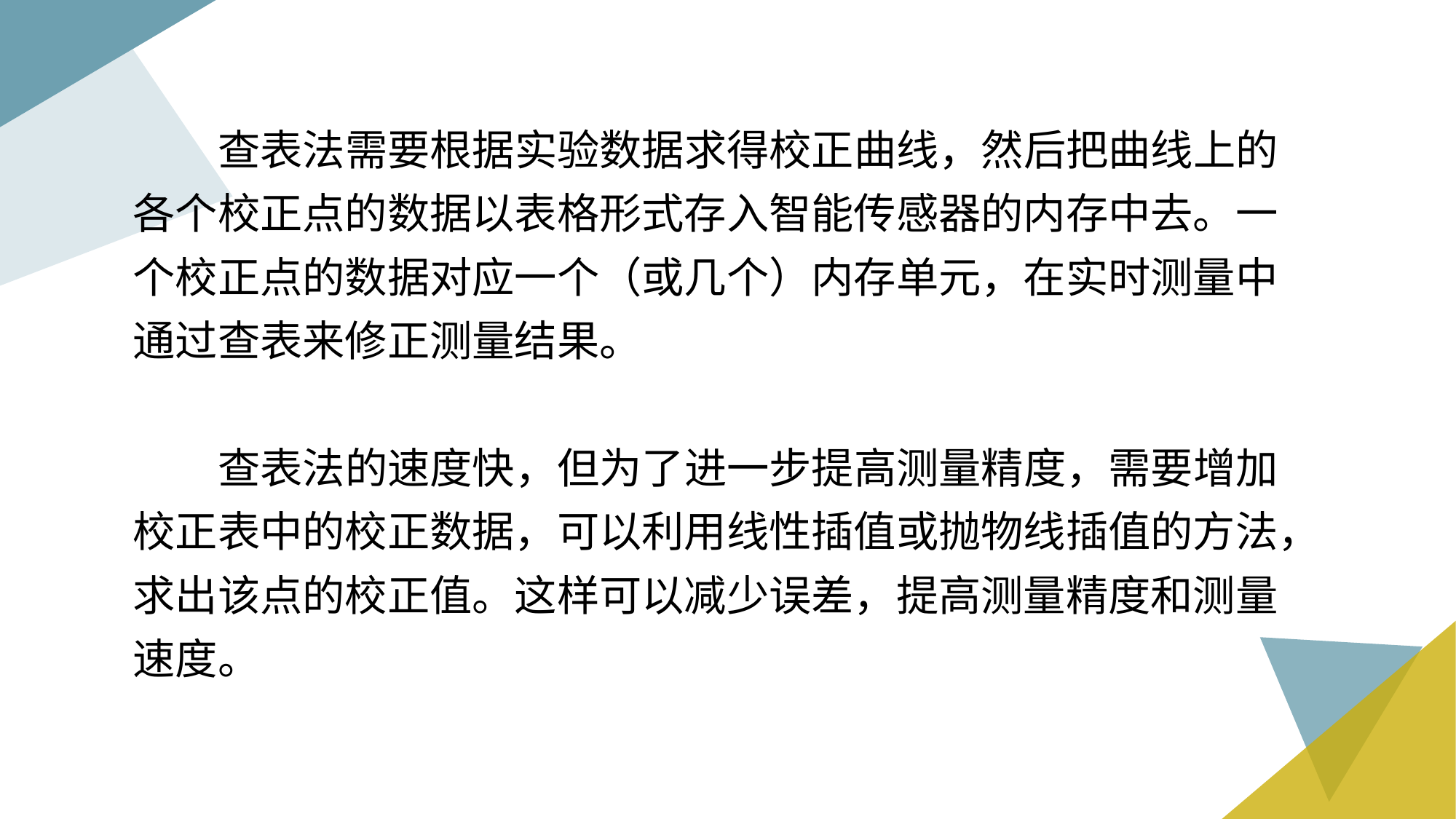

查表法需要根据实验数据求得校正曲线，然后把曲线上的各个校正点的数据以表格形式存入智能传感器的内存中去。一个校正点的数据对应一个（或几个）内存单元，在实时测量中通过查表来修正测量结果。

查表法的速度快，但为了进一步提高测量精度，需要增加校正表中的校正数据，可以利用线性插值或抛物线插值的方法，求出该点的校正值。这样可以减少误差，提高测量精度和测量速度。